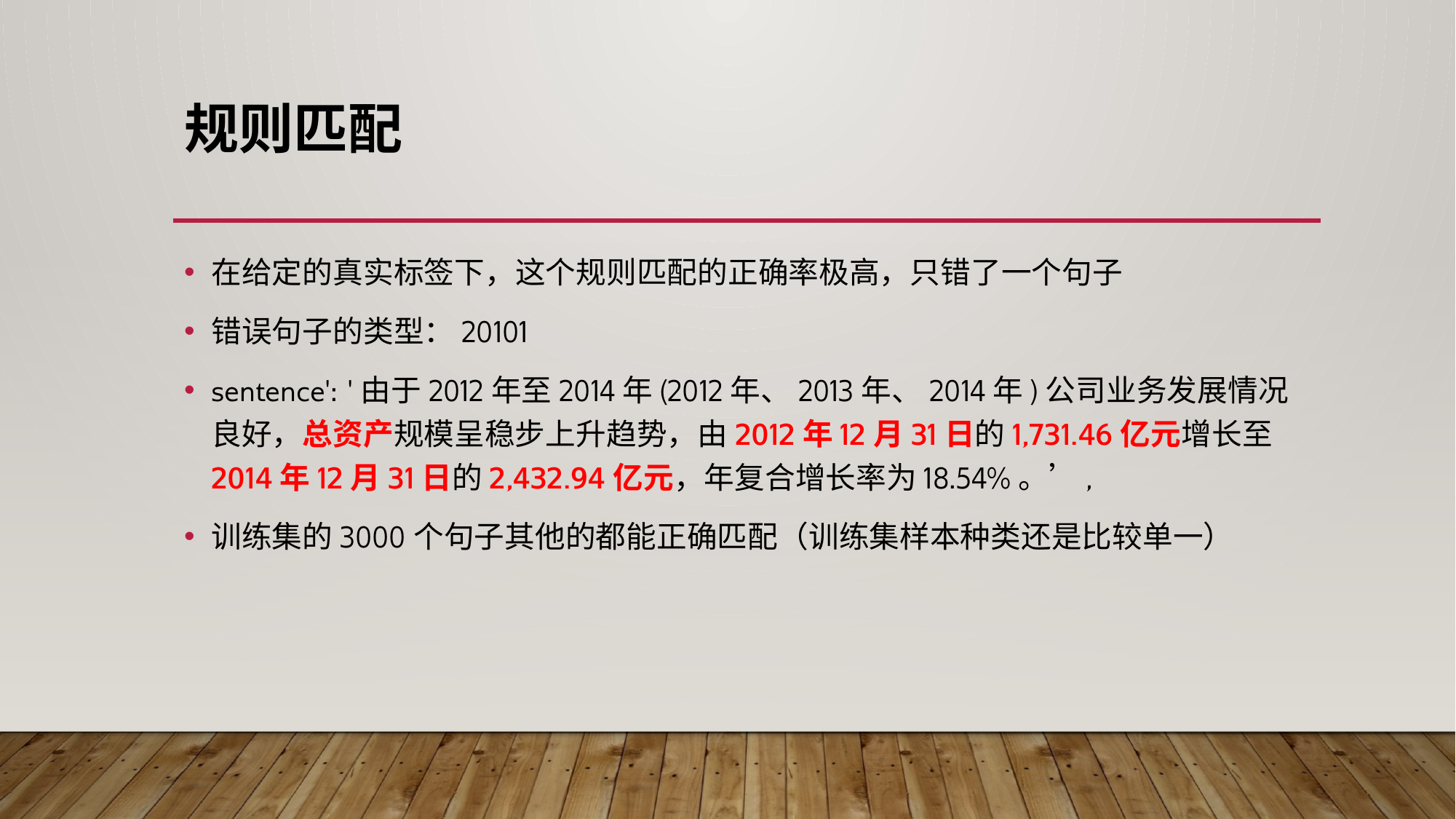

# 规则匹配
在给定的真实标签下，这个规则匹配的正确率极高，只错了一个句子
错误句子的类型：20101
sentence': '由于2012年至2014年(2012年、2013年、2014年)公司业务发展情况良好，总资产规模呈稳步上升趋势，由2012年12月31日的1,731.46亿元增长至2014年12月31日的2,432.94亿元，年复合增长率为18.54%。’,
训练集的3000个句子其他的都能正确匹配（训练集样本种类还是比较单一）